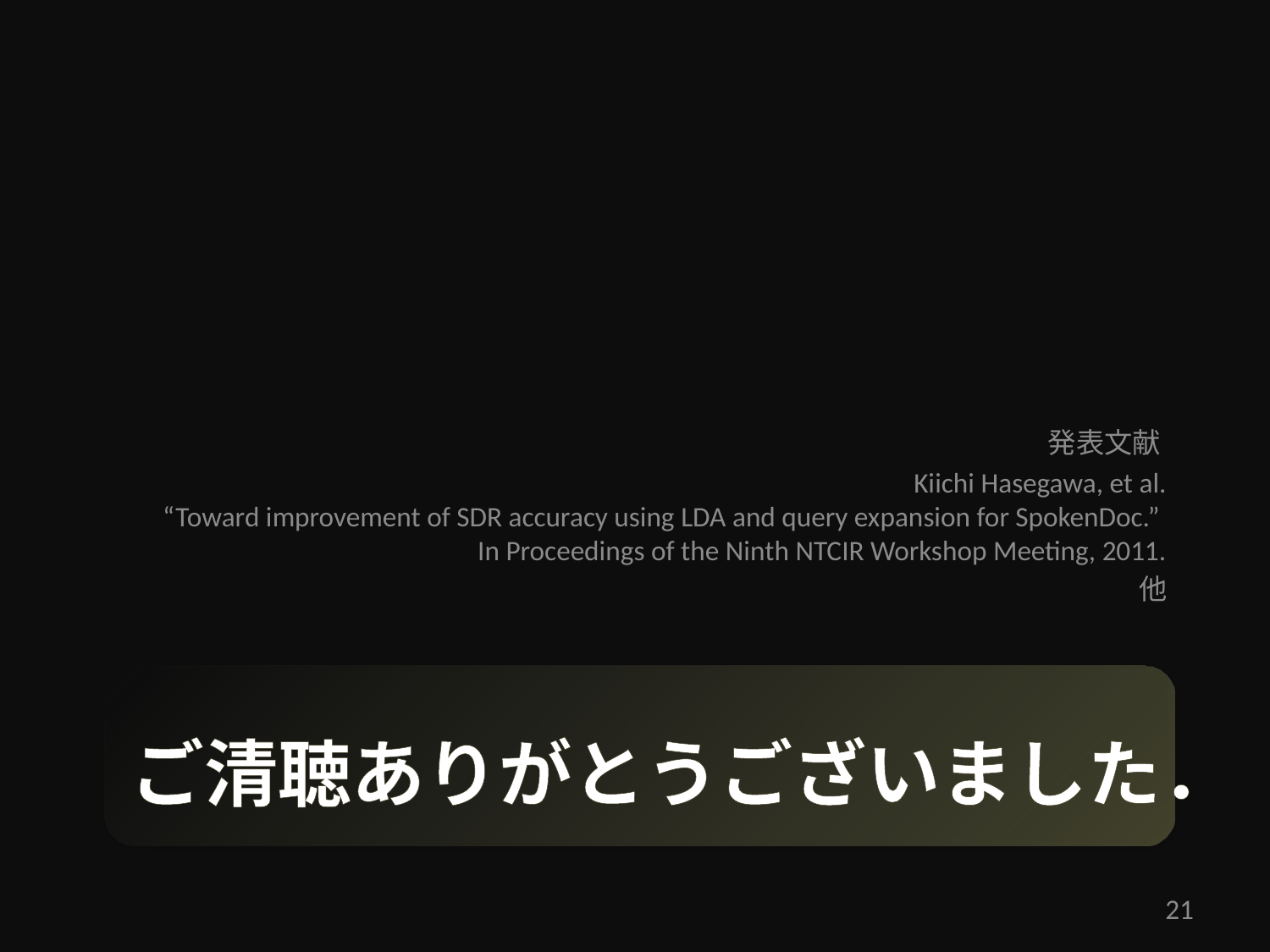

発表文献
Kiichi Hasegawa, et al.
“Toward improvement of SDR accuracy using LDA and query expansion for SpokenDoc.”
In Proceedings of the Ninth NTCIR Workshop Meeting, 2011.
他
# ご清聴ありがとうございました．
21